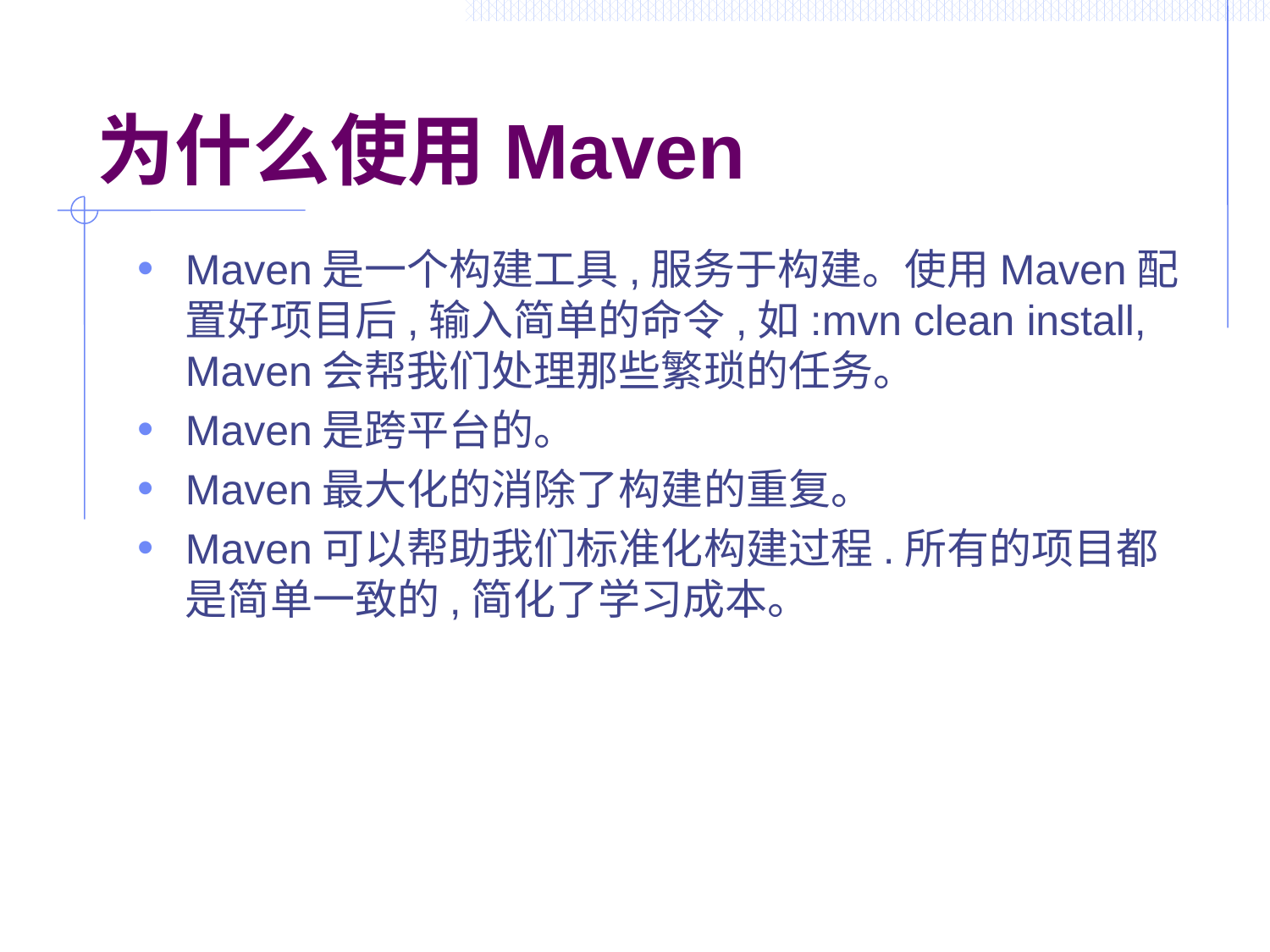

# 为什么使用Maven
Maven是一个构建工具,服务于构建。使用Maven配置好项目后,输入简单的命令,如:mvn clean install, Maven会帮我们处理那些繁琐的任务。
Maven是跨平台的。
Maven最大化的消除了构建的重复。
Maven可以帮助我们标准化构建过程.所有的项目都是简单一致的,简化了学习成本。